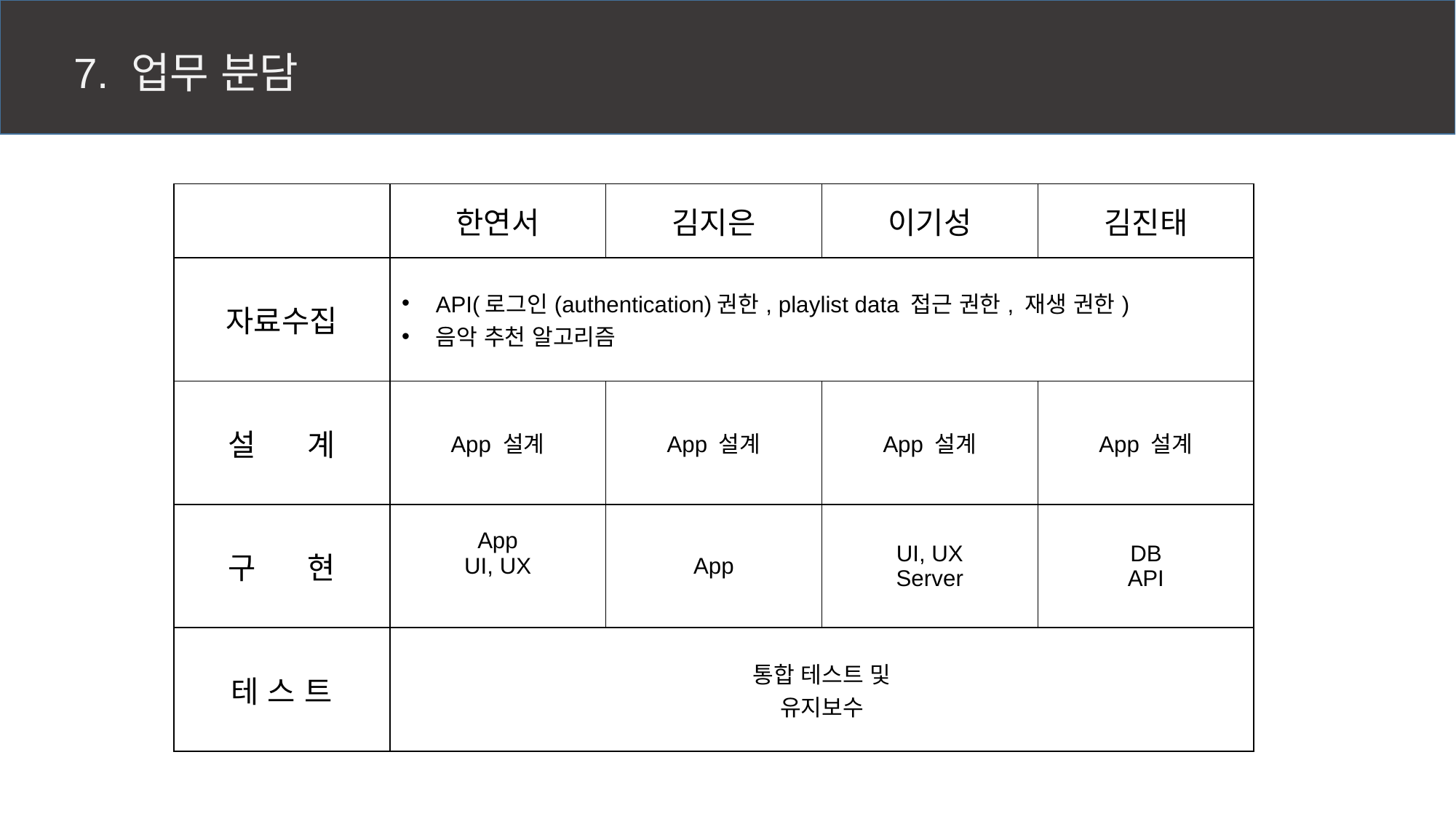

# 7. 업무 분담
|  | 한연서 | 김지은 | 이기성 | 김진태 |
| --- | --- | --- | --- | --- |
| 자료수집 | API(로그인(authentication)권한, playlist data 접근 권한, 재생 권한) 음악 추천 알고리즘 |  |  |  |
| 설 계 | App 설계 | App 설계 | App 설계 | App 설계 |
| 구 현 | App UI, UX | App | UI, UX Server | DB API |
| 테 스 트 | 통합 테스트 및 유지보수 |  |  |  |